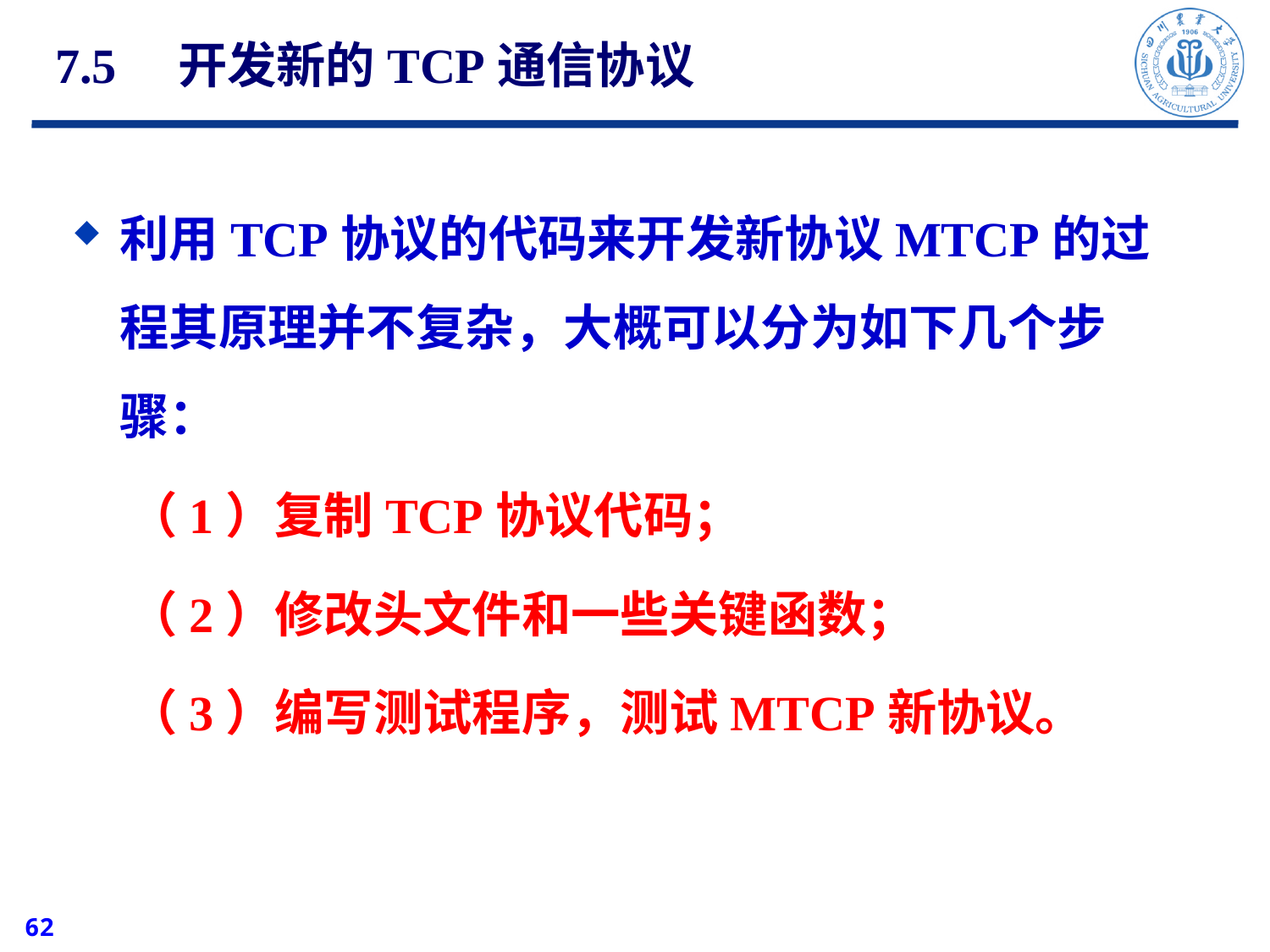

7.5　开发新的TCP通信协议
利用TCP协议的代码来开发新协议MTCP的过程其原理并不复杂，大概可以分为如下几个步骤：
（1）复制TCP协议代码；
（2）修改头文件和一些关键函数；
（3）编写测试程序，测试MTCP新协议。